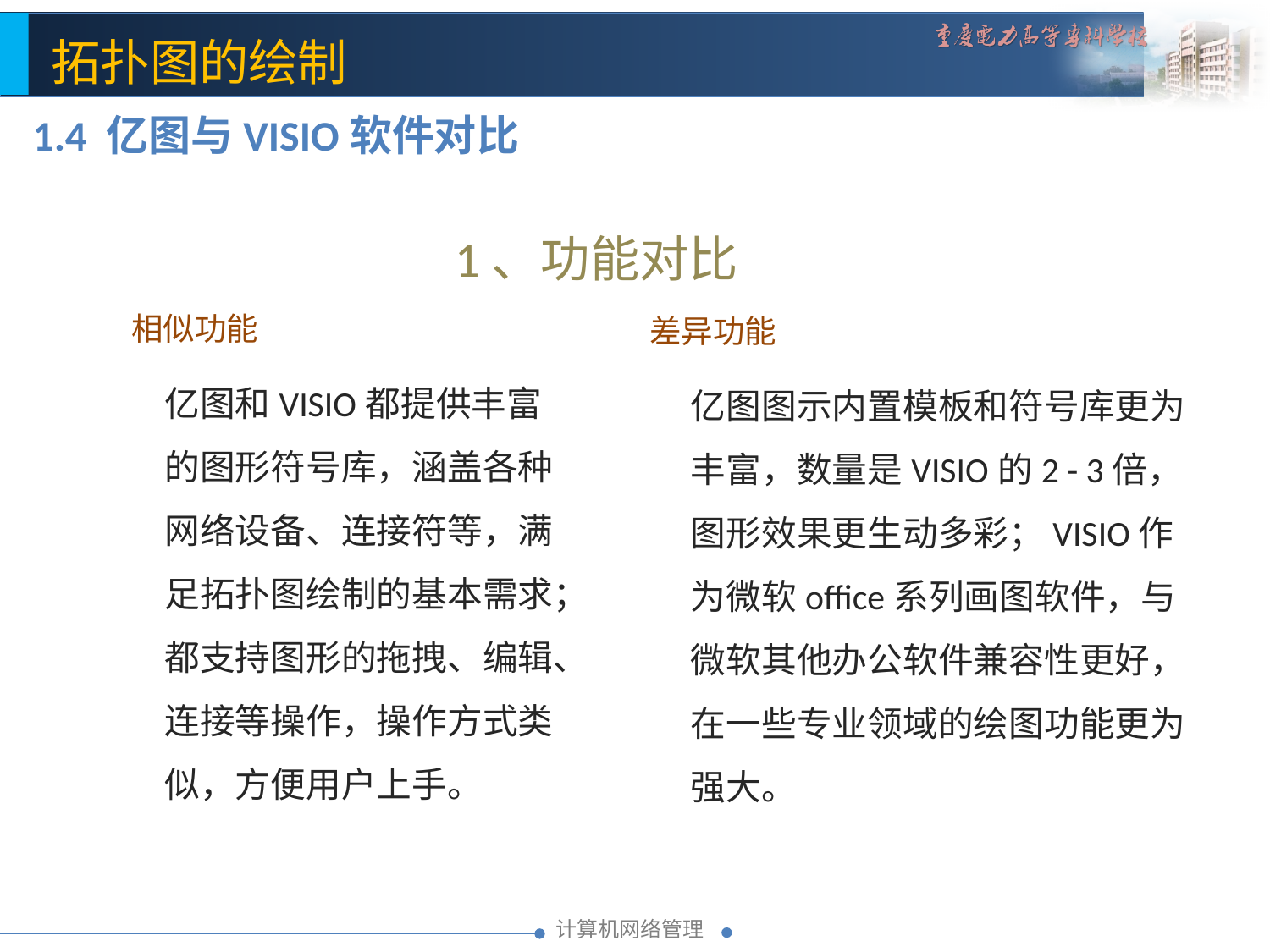

1.4 亿图与VISIO软件对比
1、功能对比
相似功能
差异功能
亿图和VISIO都提供丰富的图形符号库，涵盖各种网络设备、连接符等，满足拓扑图绘制的基本需求；都支持图形的拖拽、编辑、连接等操作，操作方式类似，方便用户上手。
亿图图示内置模板和符号库更为丰富，数量是VISIO的2 - 3倍，图形效果更生动多彩；VISIO作为微软office系列画图软件，与微软其他办公软件兼容性更好，在一些专业领域的绘图功能更为强大。